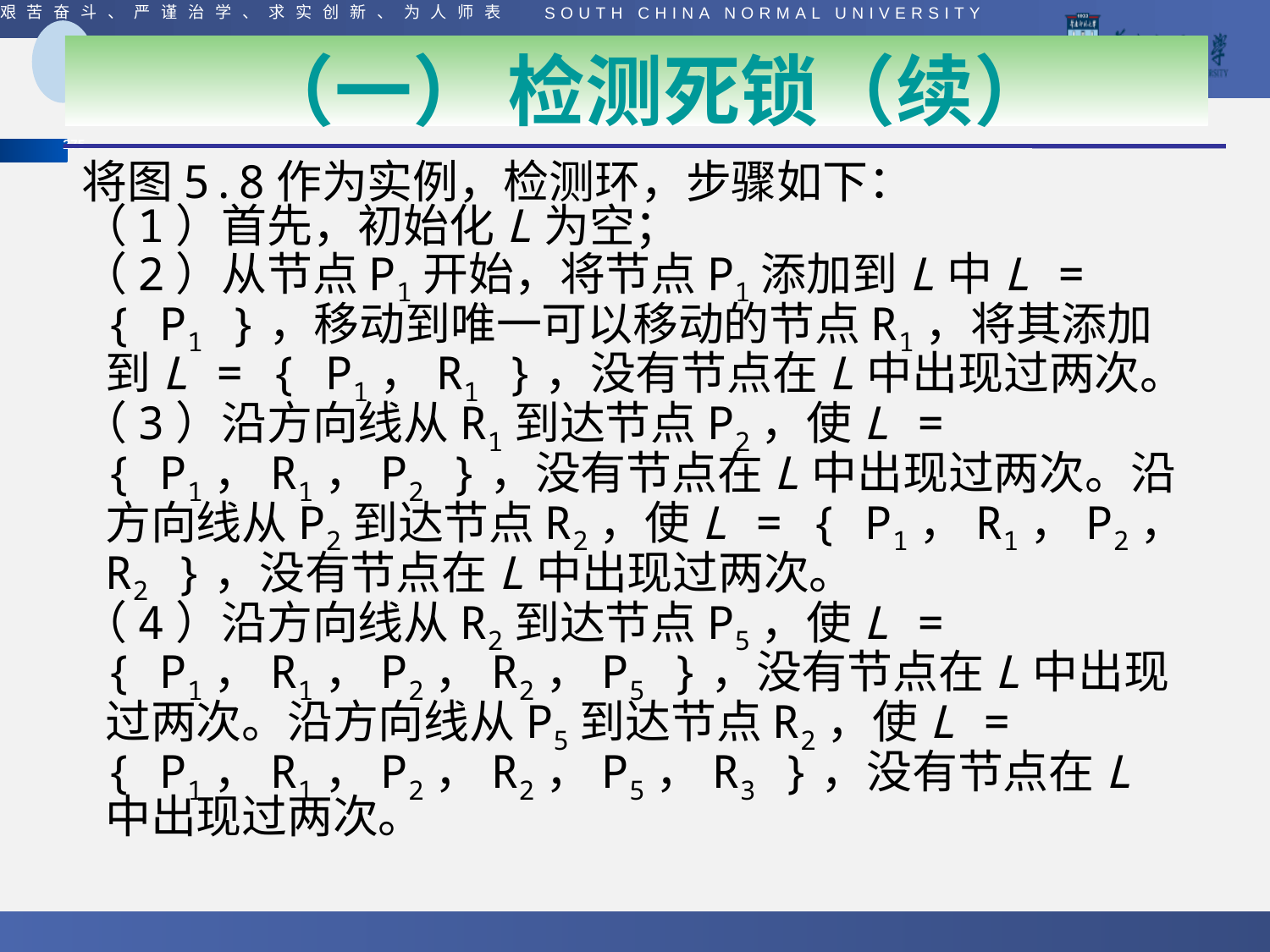

#
 （一） 检测死锁（续）
将图5.8作为实例，检测环，步骤如下：
（1）首先，初始化L为空；
（2）从节点P1开始，将节点P1添加到L中L = { P1 }，移动到唯一可以移动的节点R1，将其添加到L = { P1，R1 }，没有节点在L中出现过两次。
（3）沿方向线从R1到达节点P2，使L = { P1，R1，P2 }，没有节点在L中出现过两次。沿方向线从P2到达节点R2，使L = { P1，R1，P2，R2 }，没有节点在L中出现过两次。
（4）沿方向线从R2到达节点P5，使L = { P1，R1，P2，R2，P5 }，没有节点在L中出现过两次。沿方向线从P5到达节点R2，使L = { P1，R1，P2，R2，P5，R3 }，没有节点在L中出现过两次。

275